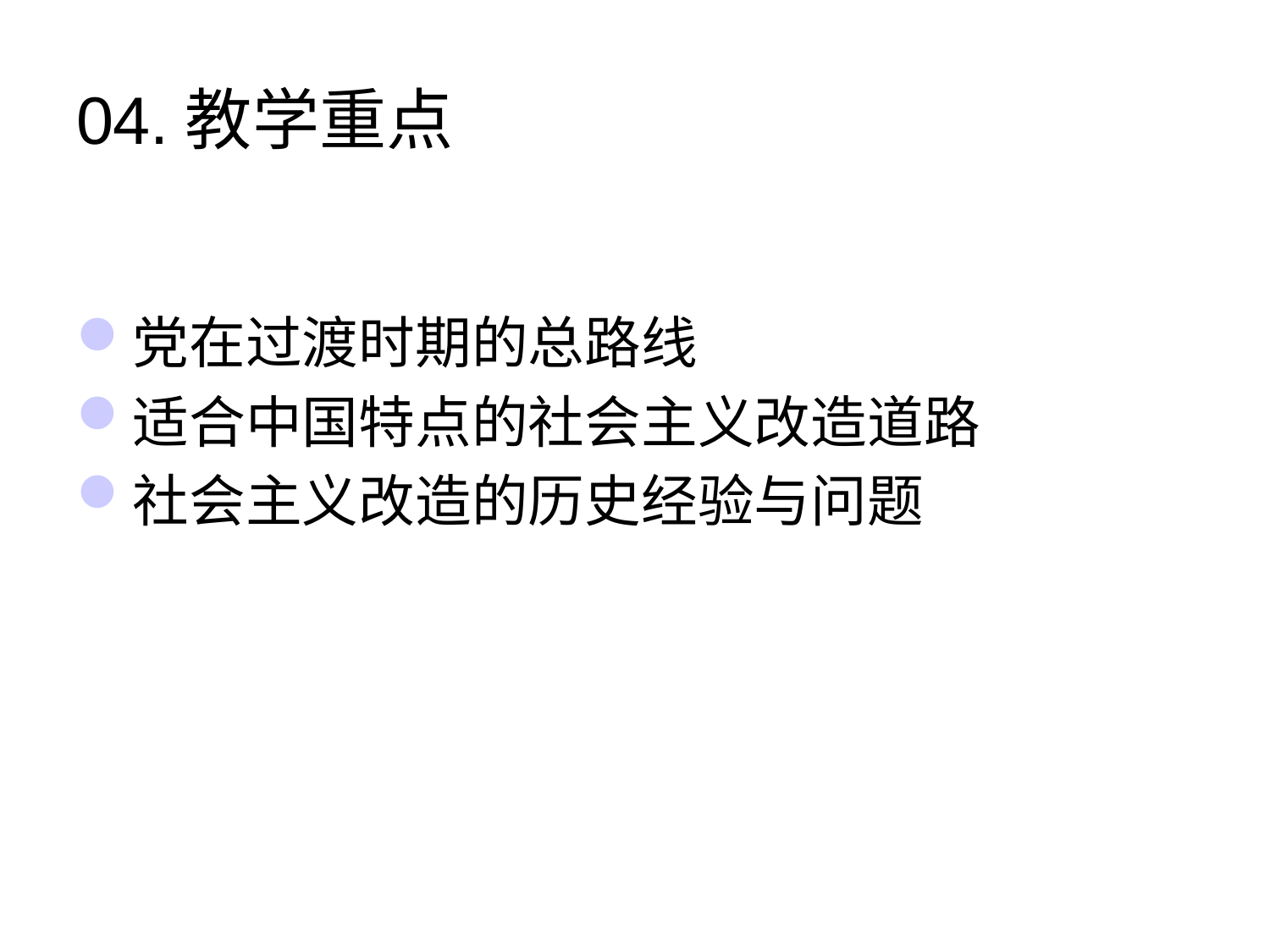

# 04.教学重点

党在过渡时期的总路线
适合中国特点的社会主义改造道路
社会主义改造的历史经验与问题